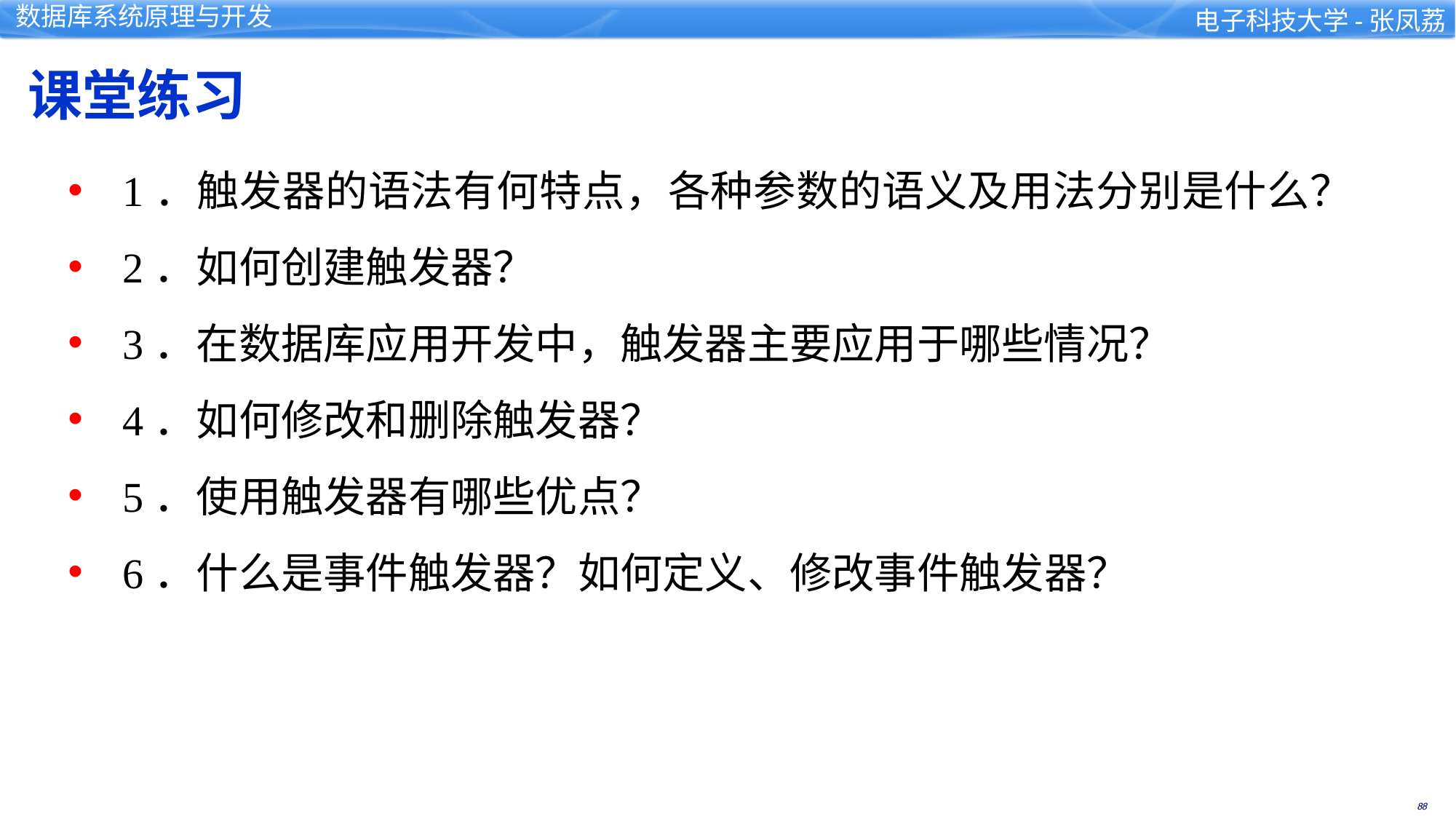

课堂练习
1．触发器的语法有何特点，各种参数的语义及用法分别是什么？
2．如何创建触发器？
3．在数据库应用开发中，触发器主要应用于哪些情况？
4．如何修改和删除触发器？
5．使用触发器有哪些优点？
6．什么是事件触发器？如何定义、修改事件触发器？